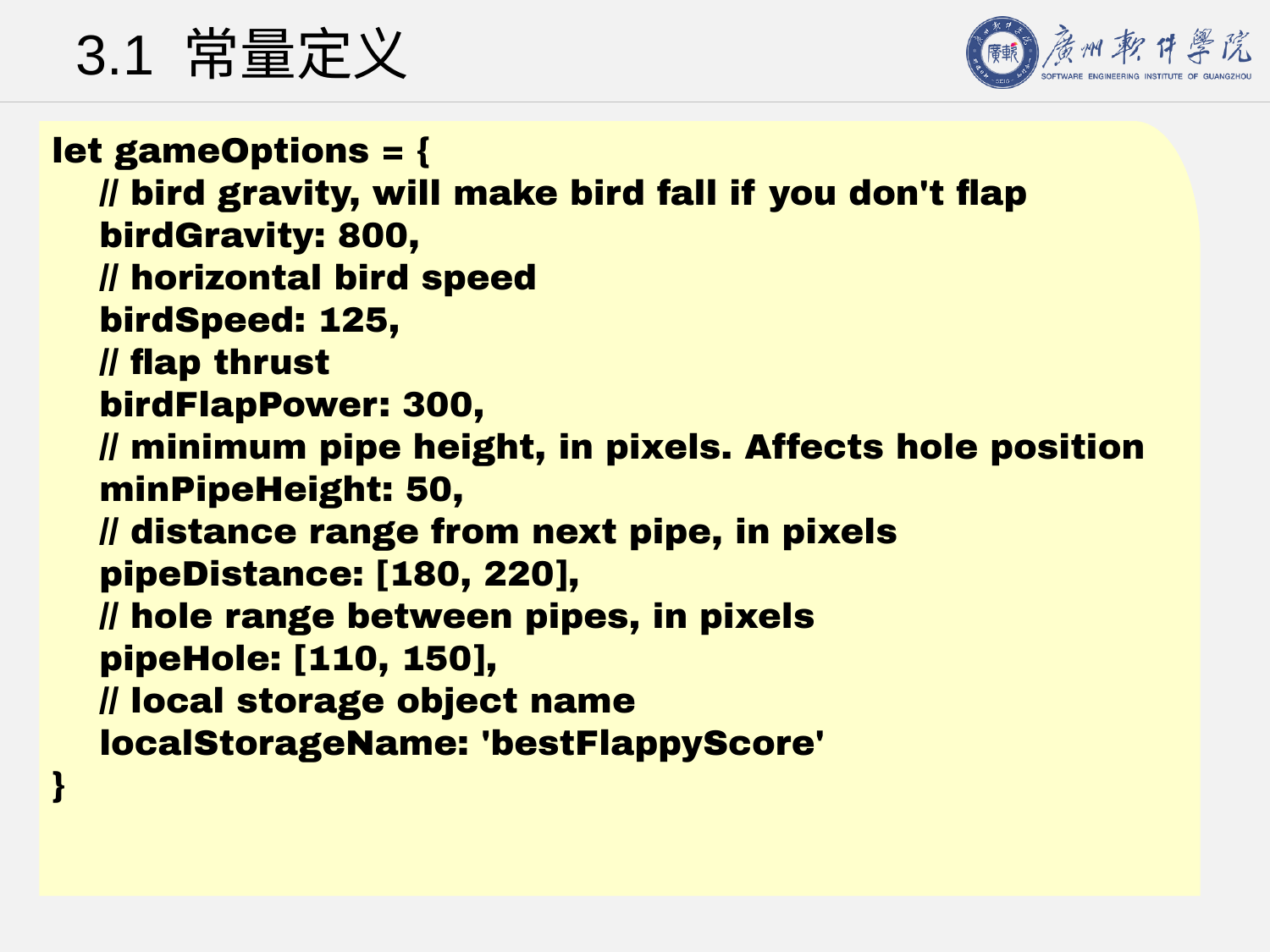

# 3.1 常量定义
let gameOptions = {
    // bird gravity, will make bird fall if you don't flap
    birdGravity: 800,
    // horizontal bird speed
    birdSpeed: 125,
    // flap thrust
    birdFlapPower: 300,
    // minimum pipe height, in pixels. Affects hole position
    minPipeHeight: 50,
    // distance range from next pipe, in pixels
    pipeDistance: [180, 220],
    // hole range between pipes, in pixels
    pipeHole: [110, 150],
    // local storage object name
    localStorageName: 'bestFlappyScore'
}